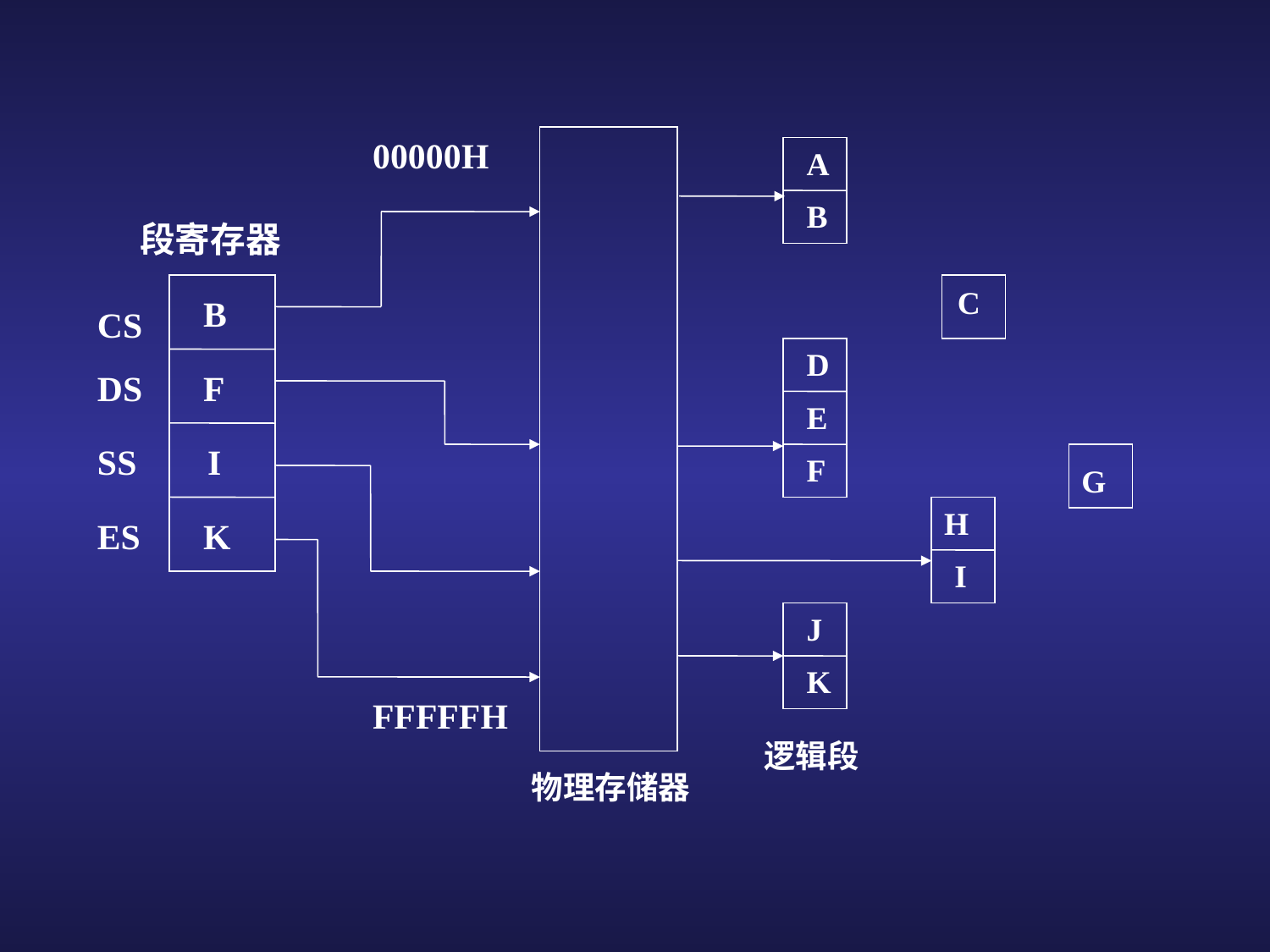

00000H

A
B

段寄存器

C
B
CS

D
DS
F

E
SS
I
F

G

H
ES
K

I

J

K
FFFFFH
逻辑段
物理存储器